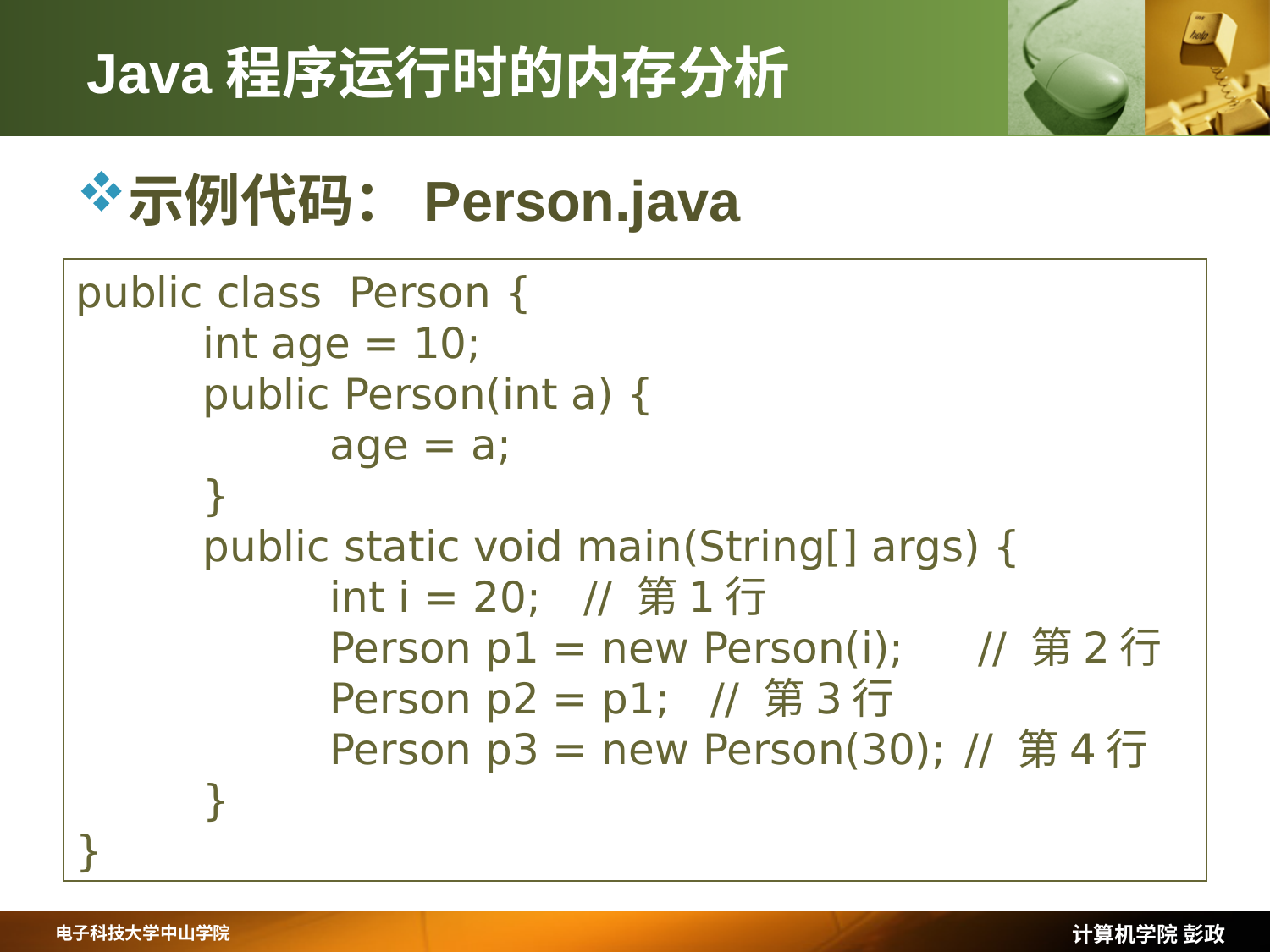

# Java程序运行时的内存分析
示例代码：Person.java
public class  Person {
	int age = 10;
	public Person(int a) {
		age = a;
	}
	public static void main(String[] args) {
		int i = 20;	// 第1行
		Person p1 = new Person(i);	 // 第2行
		Person p2 = p1;	// 第3行
		Person p3 = new Person(30);	// 第4行
	}
}
计算机学院 彭政
电子科技大学中山学院